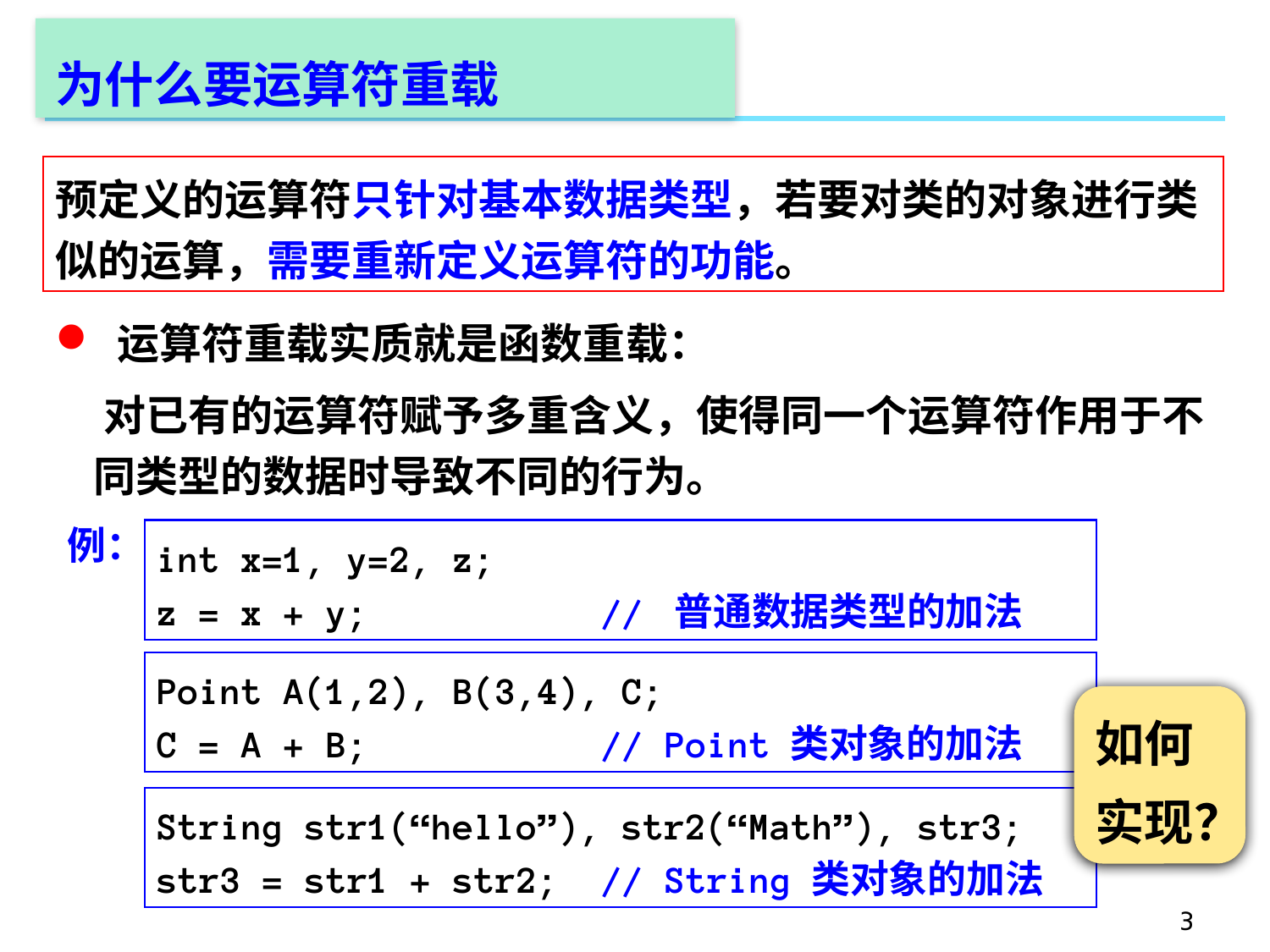

# 为什么要运算符重载
预定义的运算符只针对基本数据类型，若要对类的对象进行类似的运算，需要重新定义运算符的功能。
 运算符重载实质就是函数重载：
    对已有的运算符赋予多重含义，使得同一个运算符作用于不
    同类型的数据时导致不同的行为。
例：
int x=1, y=2, z;
z = x + y;           // 普通数据类型的加法
Point A(1,2), B(3,4), C;
C = A + B;           // Point 类对象的加法
如何
实现？
String str1(“hello”), str2(“Math”), str3;
str3 = str1 + str2;  // String 类对象的加法
3